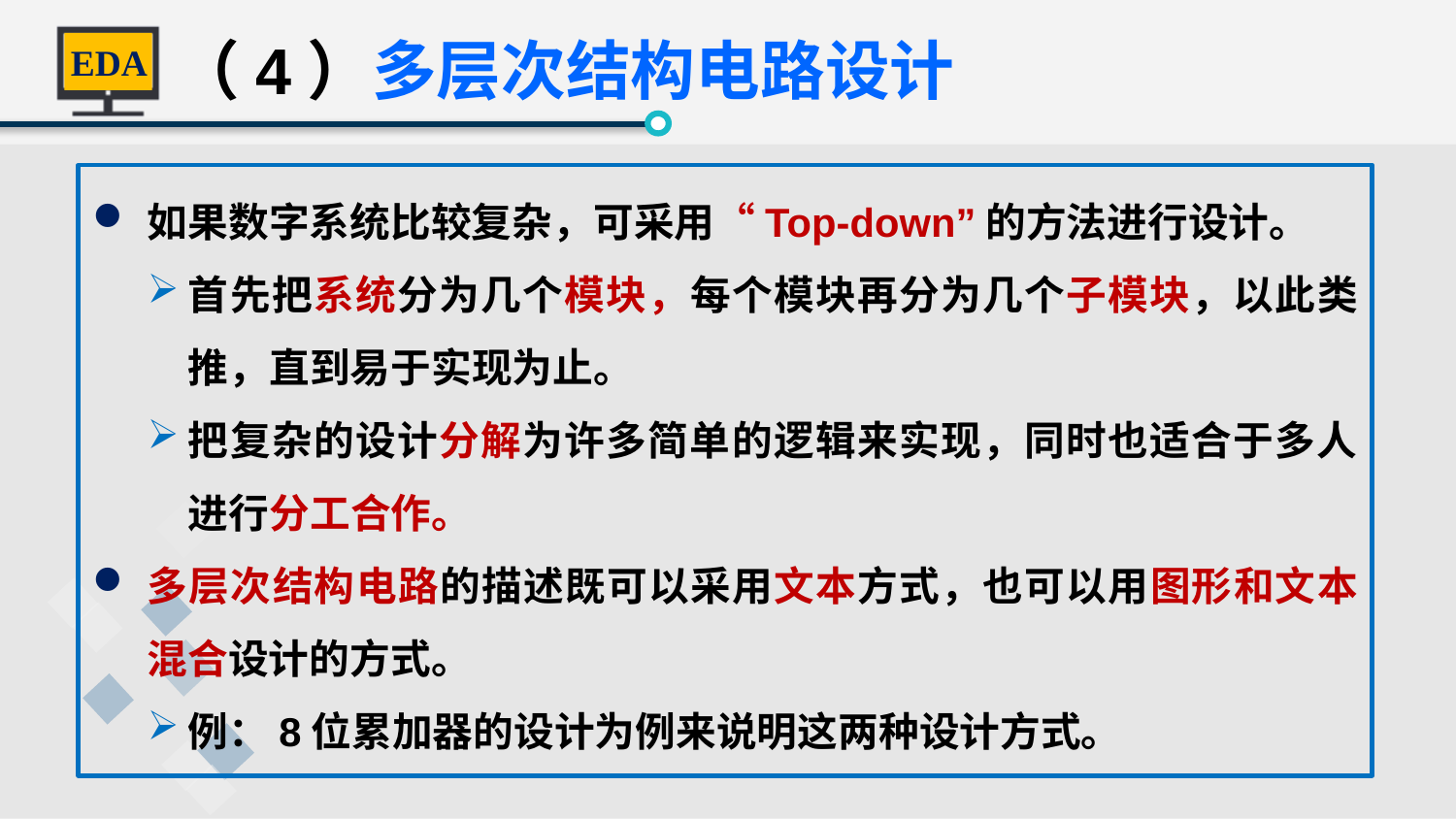

（4）多层次结构电路设计
如果数字系统比较复杂，可采用“Top-down”的方法进行设计。
首先把系统分为几个模块，每个模块再分为几个子模块，以此类推，直到易于实现为止。
把复杂的设计分解为许多简单的逻辑来实现，同时也适合于多人进行分工合作。
多层次结构电路的描述既可以采用文本方式，也可以用图形和文本混合设计的方式。
例：8位累加器的设计为例来说明这两种设计方式。